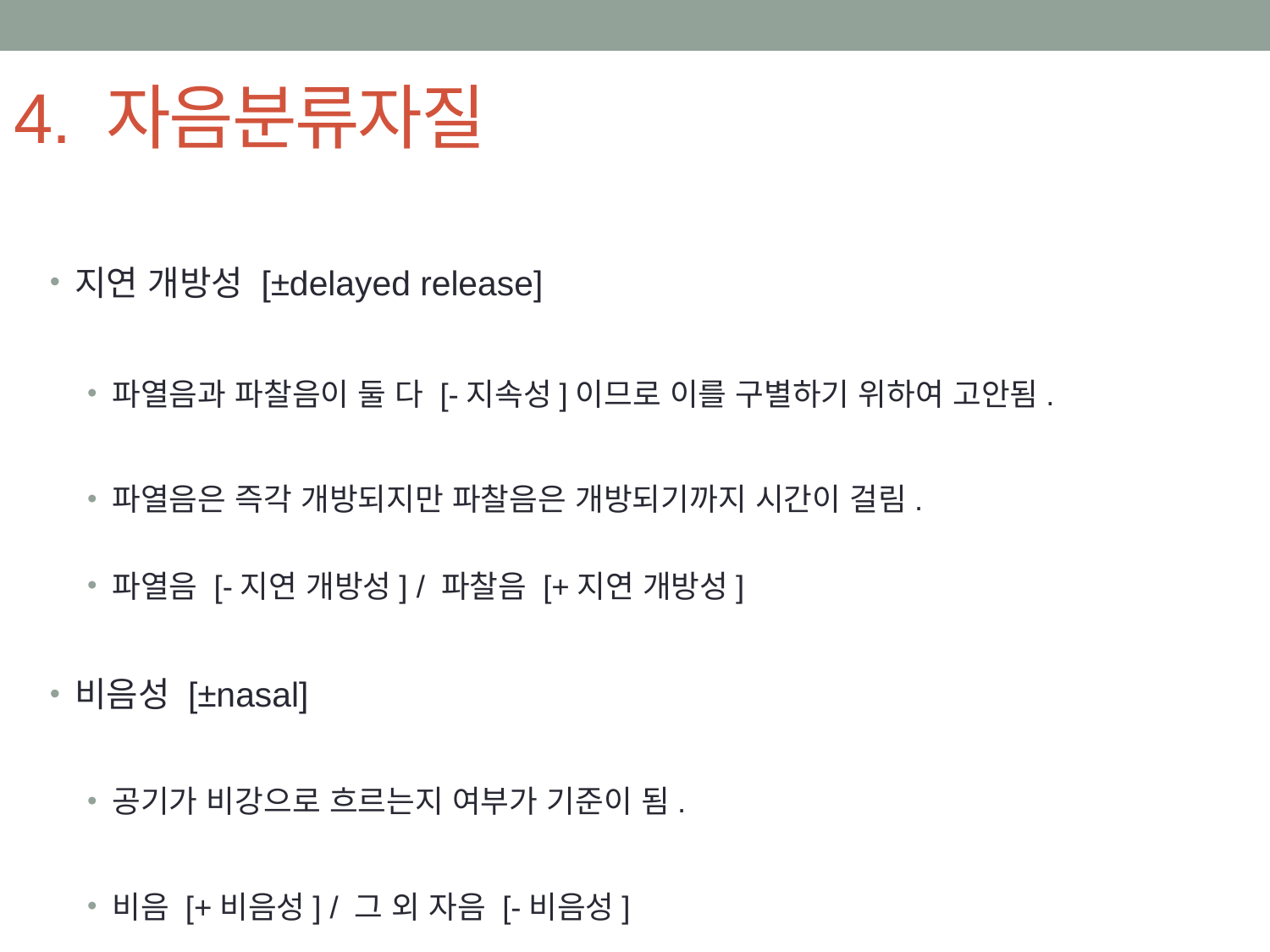

# 4. 자음분류자질

지연 개방성 [±delayed release]

파열음과 파찰음이 둘 다 [-지속성]이므로 이를 구별하기 위하여 고안됨.

파열음은 즉각 개방되지만 파찰음은 개방되기까지 시간이 걸림.

파열음 [-지연 개방성] / 파찰음 [+지연 개방성]

비음성 [±nasal]

공기가 비강으로 흐르는지 여부가 기준이 됨.

비음 [+비음성] / 그 외 자음 [-비음성]